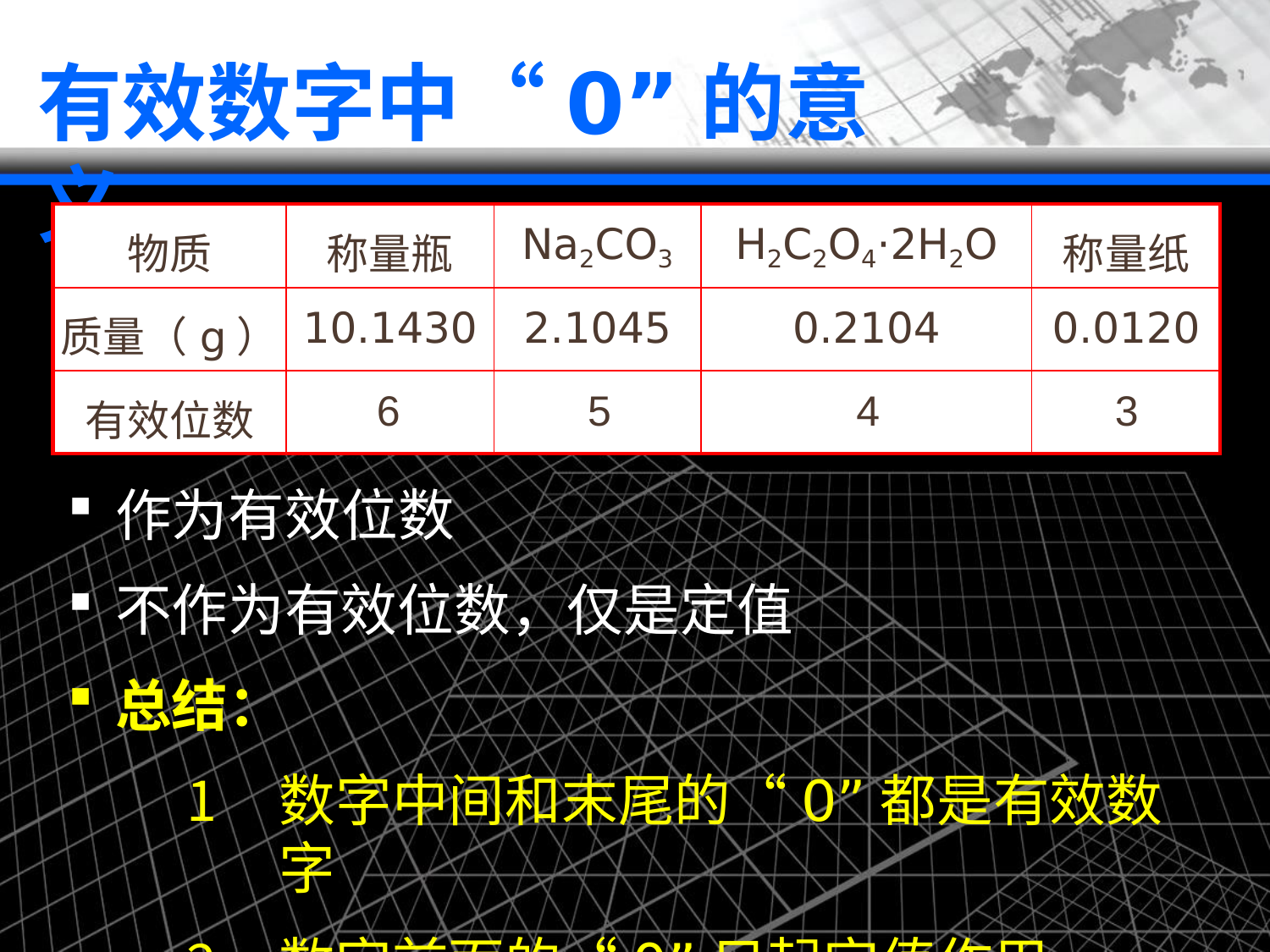

# 有效数字中“0”的意义
| 物质 | 称量瓶 | Na2CO3 | H2C2O4·2H2O | 称量纸 |
| --- | --- | --- | --- | --- |
| 质量（g） | 10.1430 | 2.1045 | 0.2104 | 0.0120 |
| 有效位数 | 6 | 5 | 4 | 3 |
作为有效位数
不作为有效位数，仅是定值
总结：
数字中间和末尾的“0”都是有效数字
数字前面的“0”只起定值作用